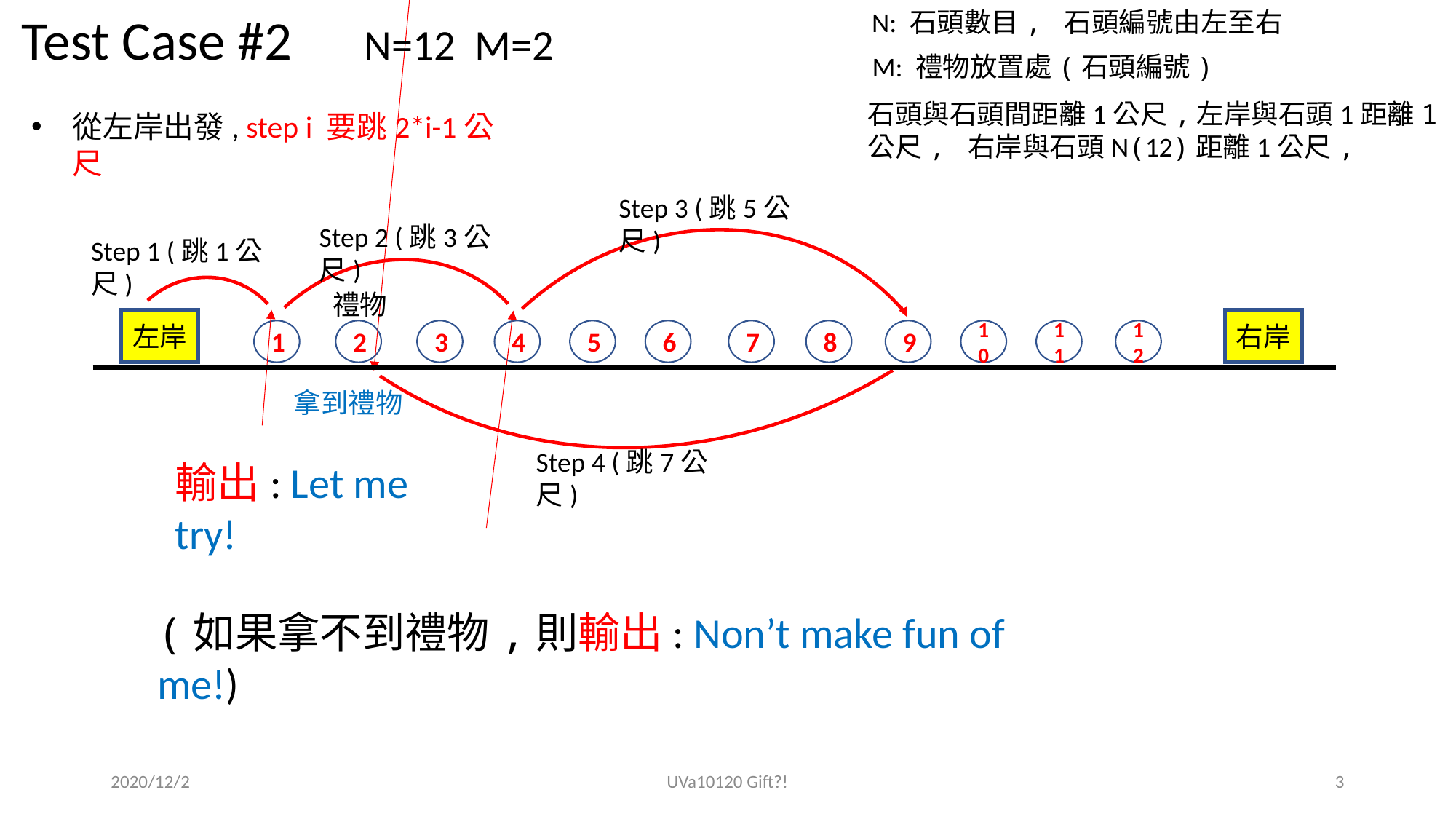

Test Case #2
N: 石頭數目, 石頭編號由左至右

N=12  M=2
M: 禮物放置處(石頭編號)
石頭與石頭間距離1公尺,左岸與石頭1距離1公尺, 右岸與石頭N(12)距離1公尺,
從左岸出發, step i 要跳2*i-1公尺
Step 3 (跳5公尺)
Step 2 (跳3公尺)
Step 1 (跳1公尺)

禮物
左岸
右岸
1
2
3
4
5
6
7
8
9
10
11
12
拿到禮物
Step 4 (跳7公尺)
輸出: Let me try!
(如果拿不到禮物,則輸出: Non’t make fun of me!)
2020/12/2
UVa10120 Gift?!
3